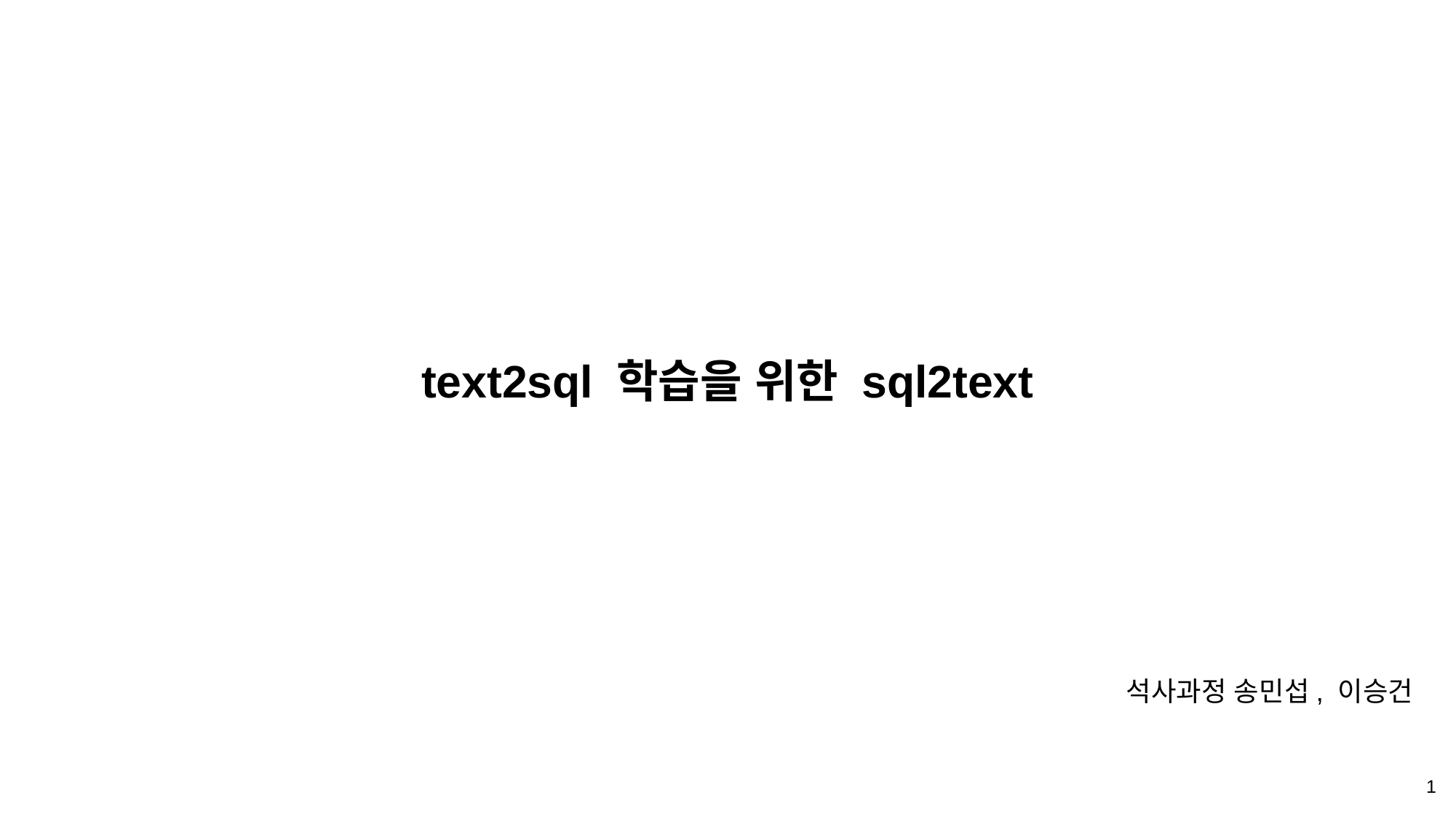

# text2sql 학습을 위한 sql2text
석사과정 송민섭, 이승건
1